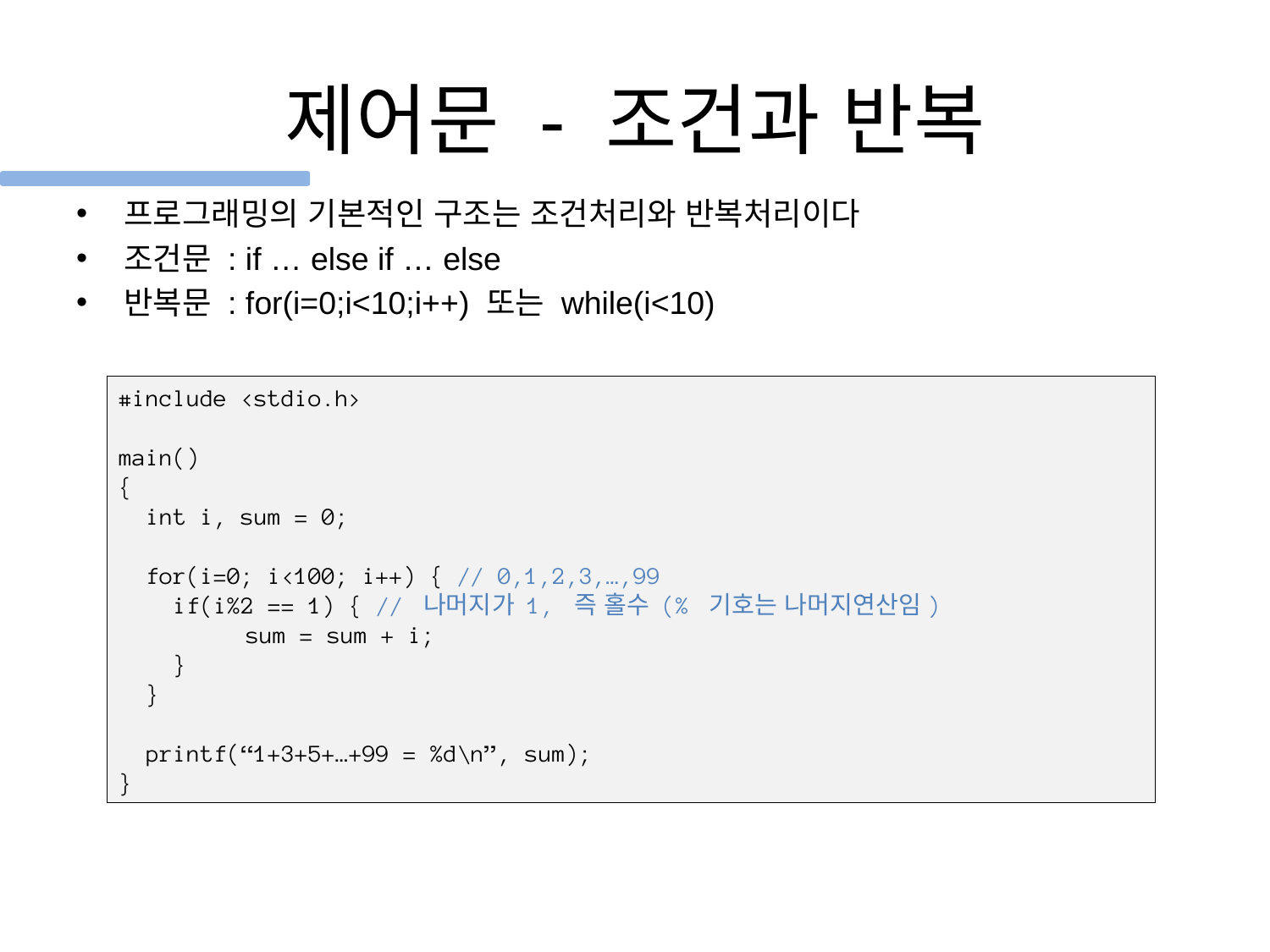

# 제어문 - 조건과 반복

프로그래밍의 기본적인 구조는 조건처리와 반복처리이다
조건문 : if … else if … else
반복문 : for(i=0;i<10;i++) 또는 while(i<10)
#include <stdio.h>

main()
{
  int i, sum = 0;

  for(i=0; i<100; i++) { // 0,1,2,3,…,99
    if(i%2 == 1) { // 나머지가 1, 즉 홀수 (% 기호는 나머지연산임)
	sum = sum + i;
    }
  }

  printf(“1+3+5+…+99 = %d\n”, sum);
}